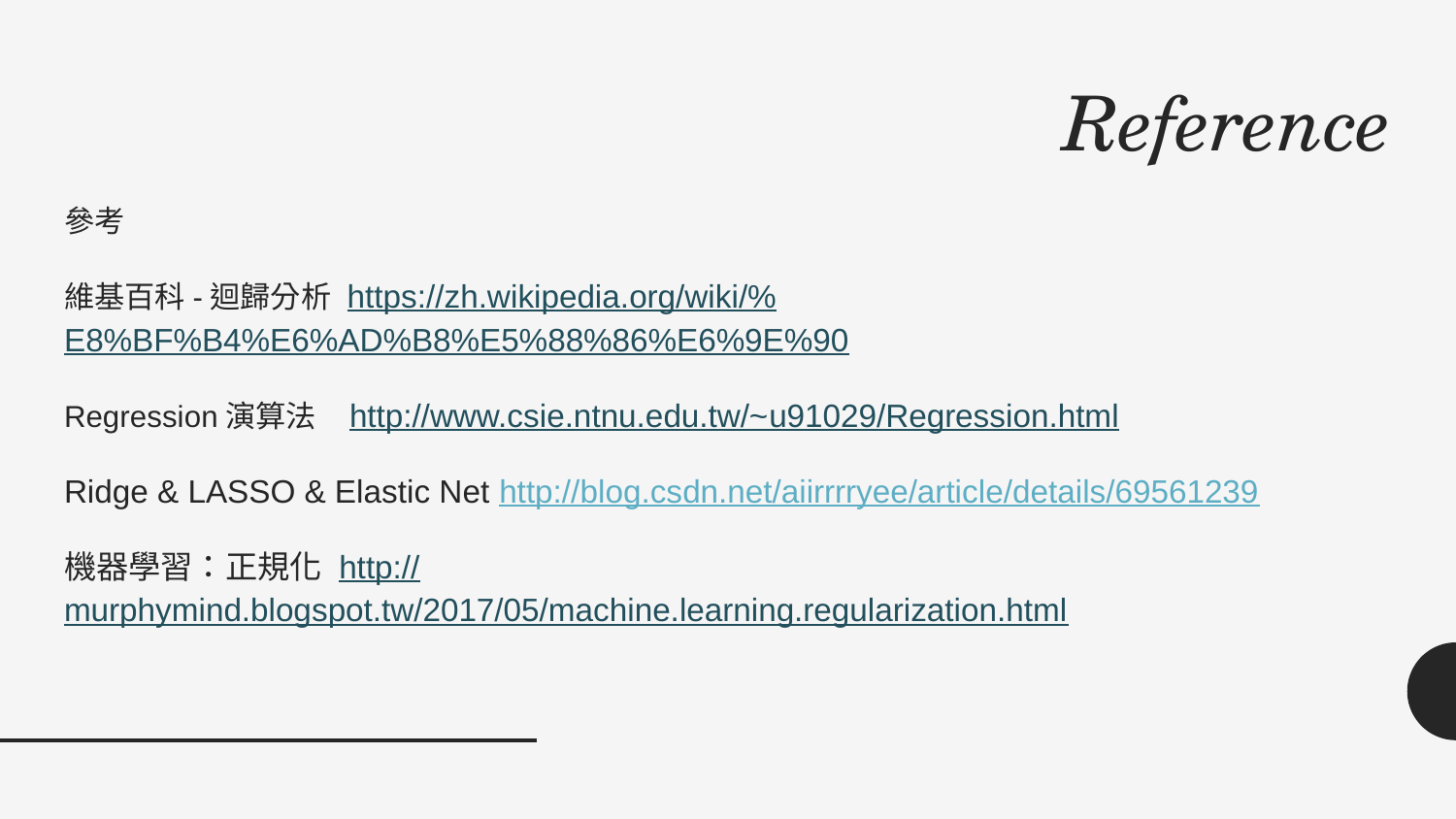

# Reference
參考
維基百科-迴歸分析 https://zh.wikipedia.org/wiki/%E8%BF%B4%E6%AD%B8%E5%88%86%E6%9E%90
Regression演算法   http://www.csie.ntnu.edu.tw/~u91029/Regression.html
Ridge & LASSO & Elastic Net http://blog.csdn.net/aiirrrryee/article/details/69561239
機器學習：正規化 http://murphymind.blogspot.tw/2017/05/machine.learning.regularization.html